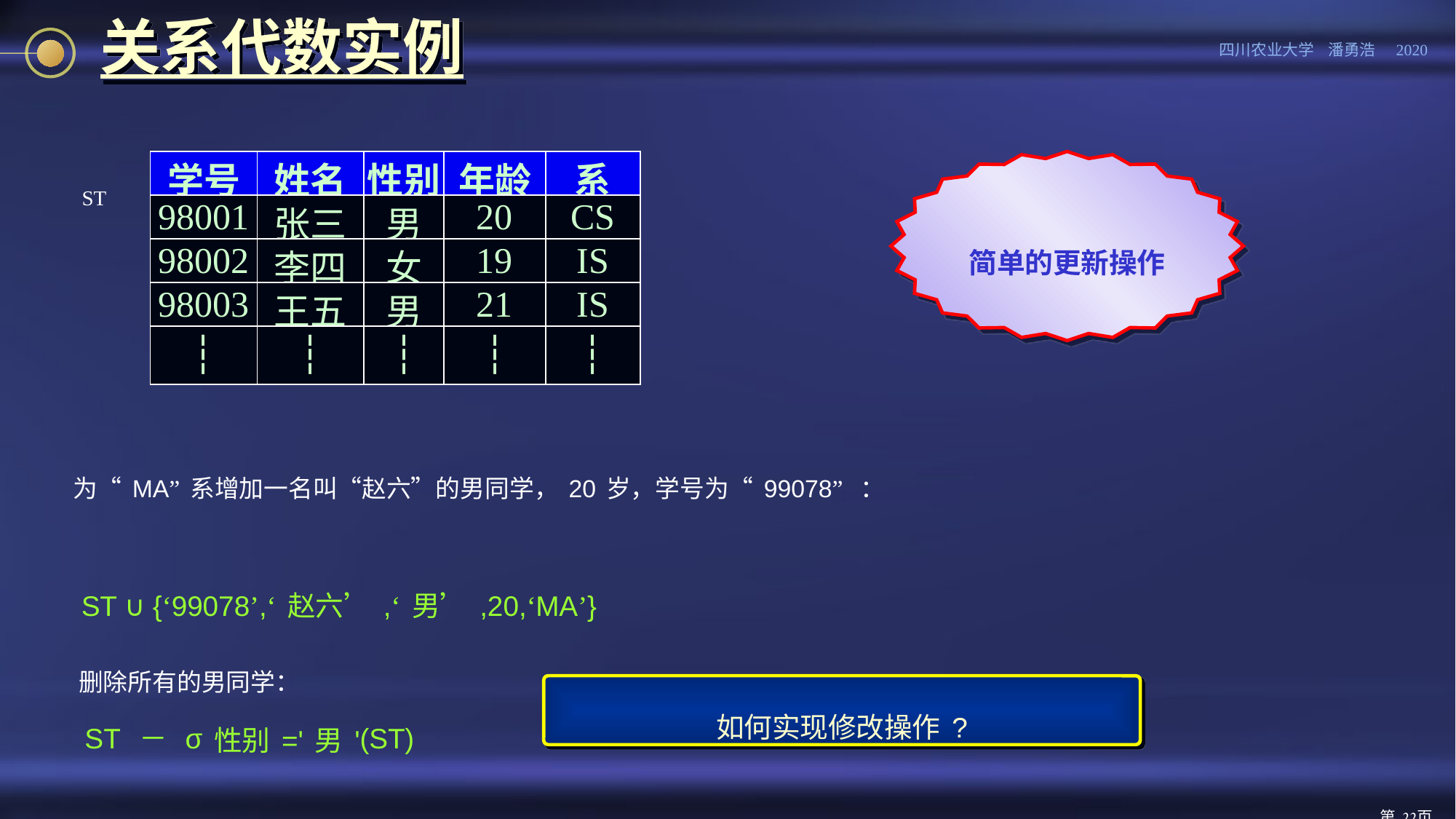

# 关系代数实例
| 学号 | 姓名 | 性别 | 年龄 | 系 |
| --- | --- | --- | --- | --- |
| 98001 | 张三 | 男 | 20 | CS |
| 98002 | 李四 | 女 | 19 | IS |
| 98003 | 王五 | 男 | 21 | IS |
| ┆ | ┆ | ┆ | ┆ | ┆ |
简单的更新操作
ST
为“MA”系增加一名叫“赵六”的男同学，20岁，学号为“99078” ：
ST ∪ {‘99078’,‘赵六’,‘男’,20,‘MA’}
删除所有的男同学：
如何实现修改操作?
ST － σ性别='男'(ST)